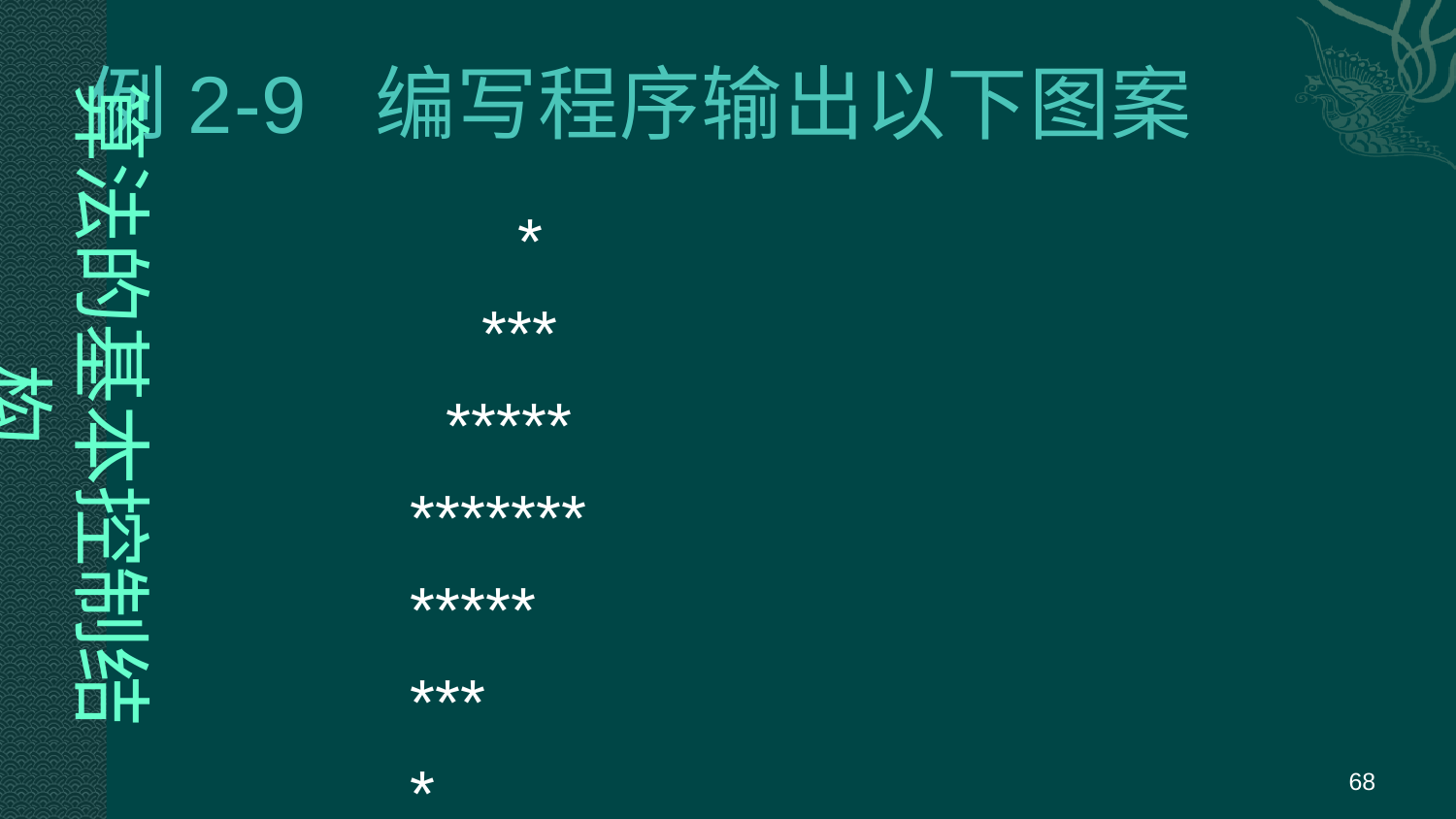

# 例2-9  编写程序输出以下图案
算法的基本控制结构
                        *
                      ***
                    *****
                  *******
                  *****
                  ***
                  *
68